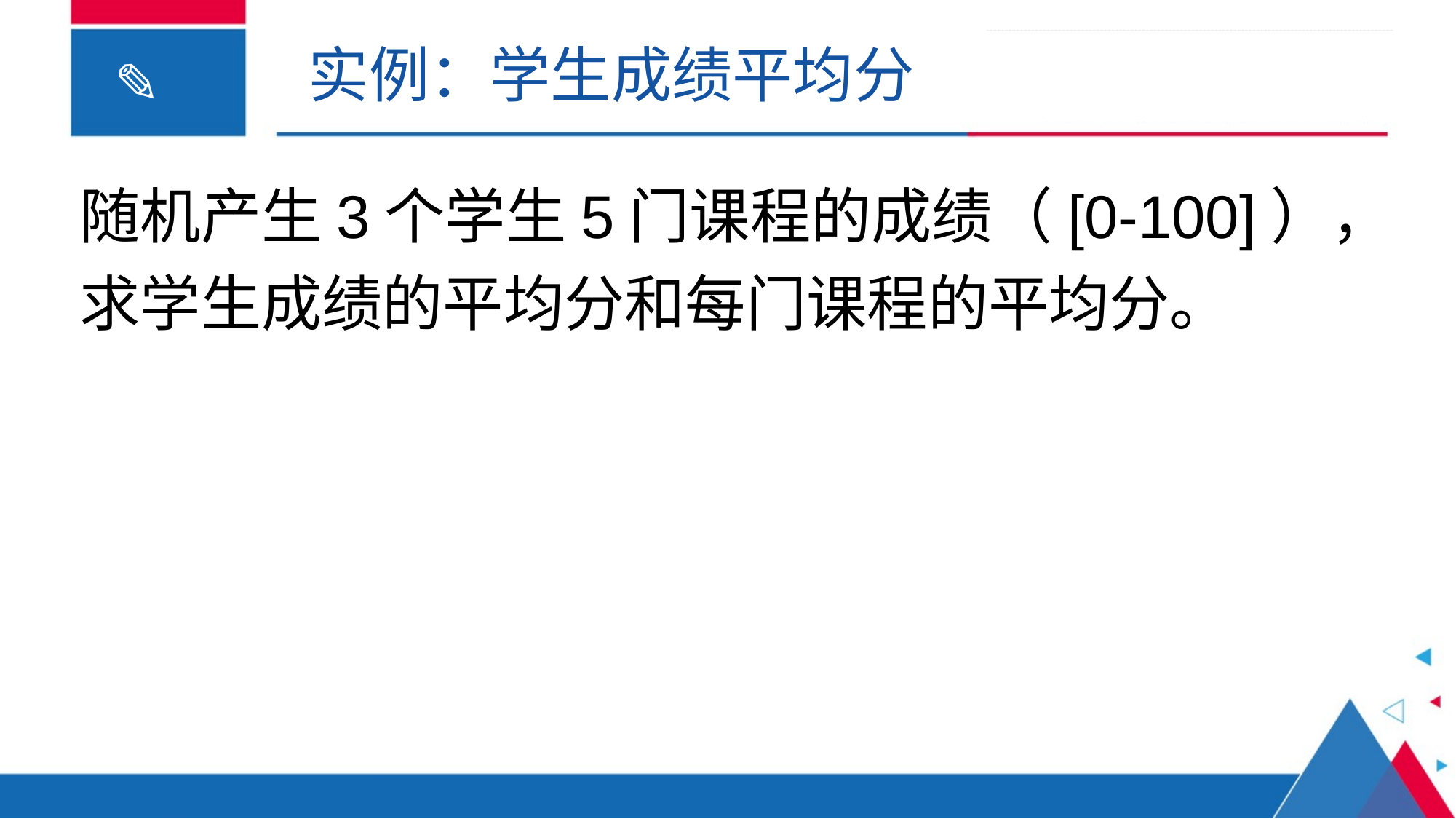

实例：学生成绩平均分
随机产生3个学生5门课程的成绩（[0-100]），求学生成绩的平均分和每门课程的平均分。